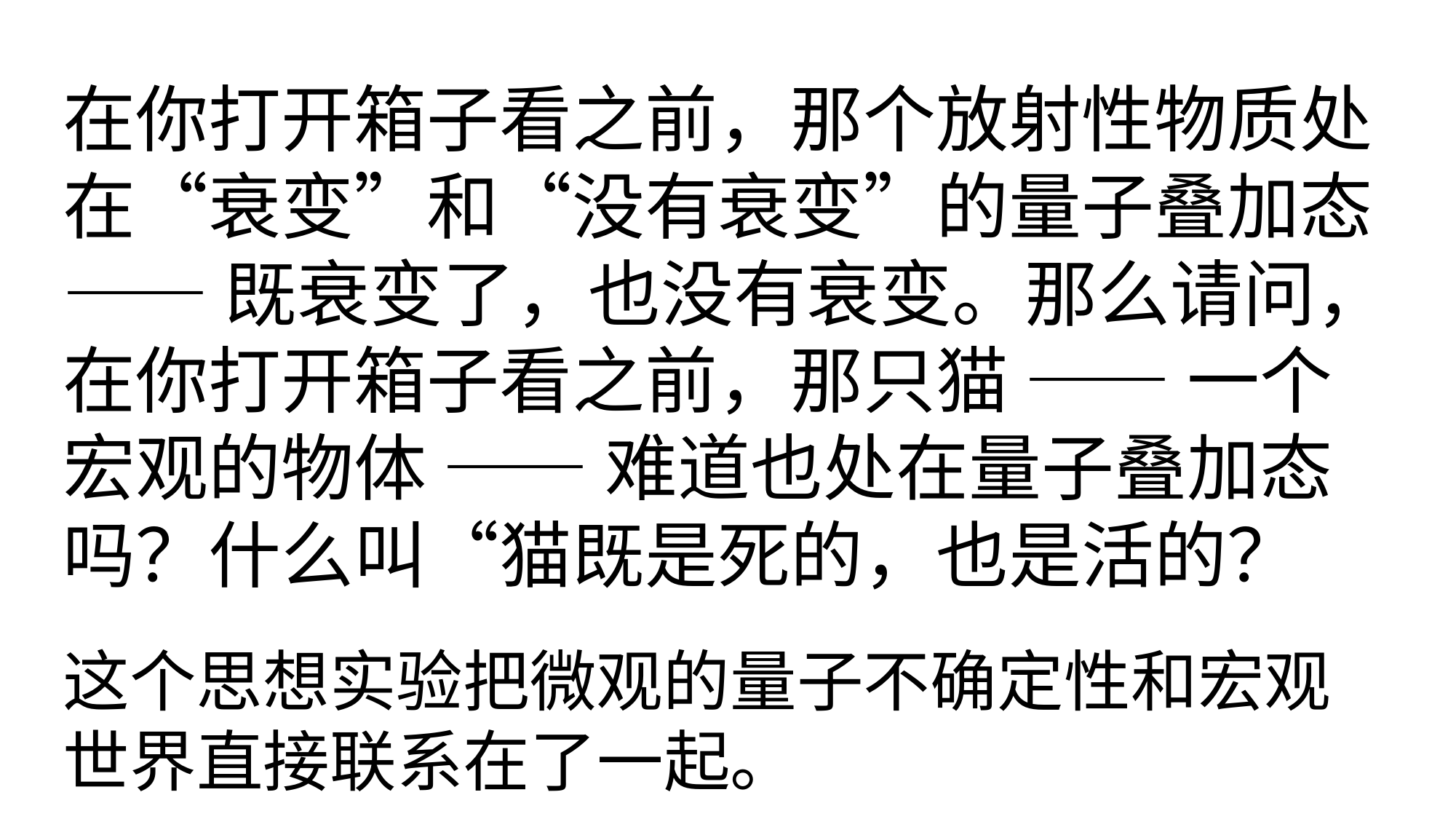

在你打开箱子看之前，那个放射性物质处在“衰变”和“没有衰变”的量子叠加态 —— 既衰变了，也没有衰变。那么请问，在你打开箱子看之前，那只猫 —— 一个宏观的物体 —— 难道也处在量子叠加态吗？什么叫“猫既是死的，也是活的？
这个思想实验把微观的量子不确定性和宏观世界直接联系在了一起。